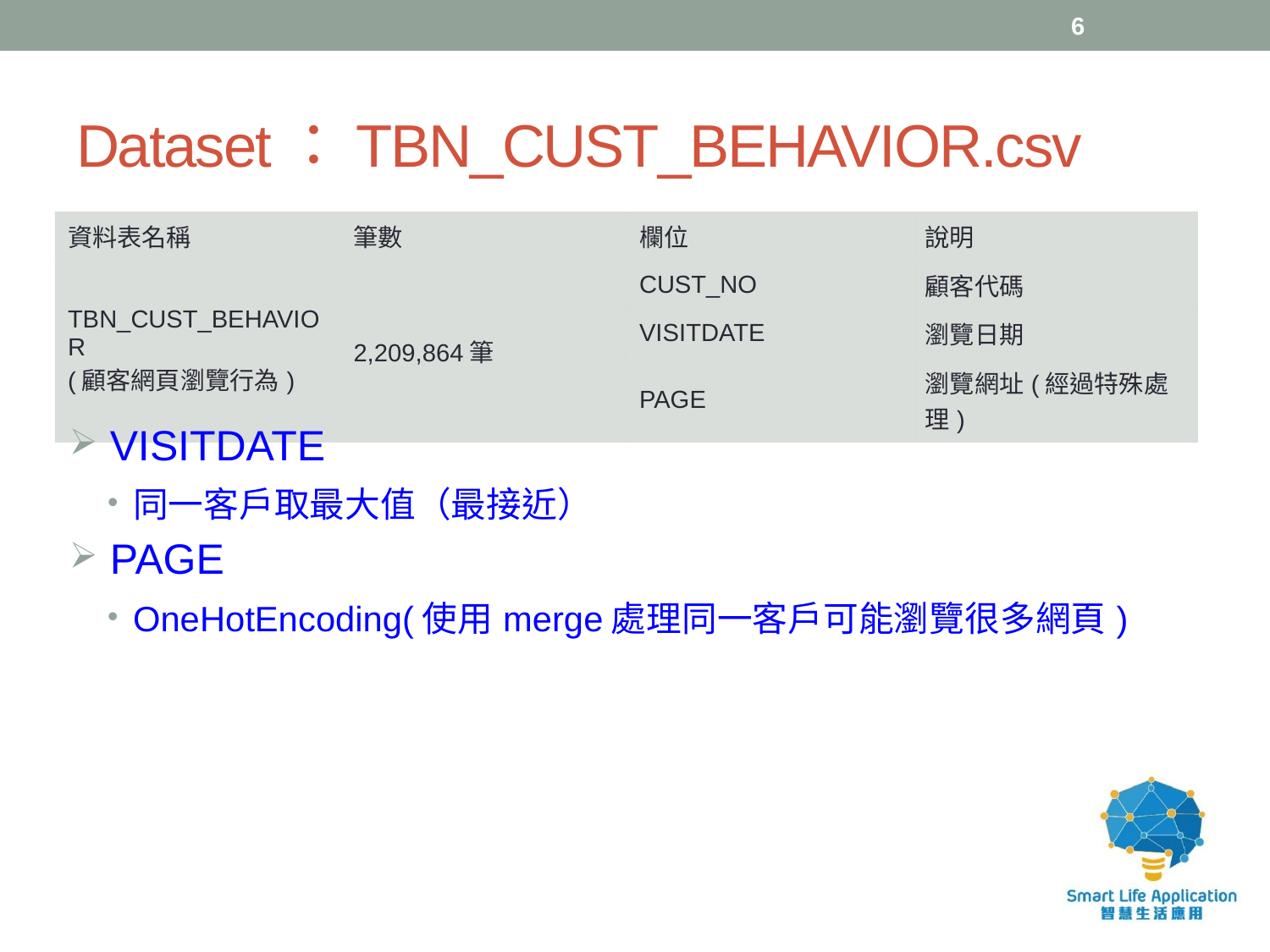

6
# Dataset：TBN_CUST_BEHAVIOR.csv
| 資料表名稱 | 筆數 | 欄位 | 說明 |
| --- | --- | --- | --- |
| TBN\_CUST\_BEHAVIOR (顧客網頁瀏覽行為) | 2,209,864筆 | CUST\_NO | 顧客代碼 |
|  |  | VISITDATE | 瀏覽日期 |
|  |  | PAGE | 瀏覽網址(經過特殊處理) |
 VISITDATE
同一客戶取最大值（最接近）
 PAGE
OneHotEncoding(使用merge處理同一客戶可能瀏覽很多網頁)